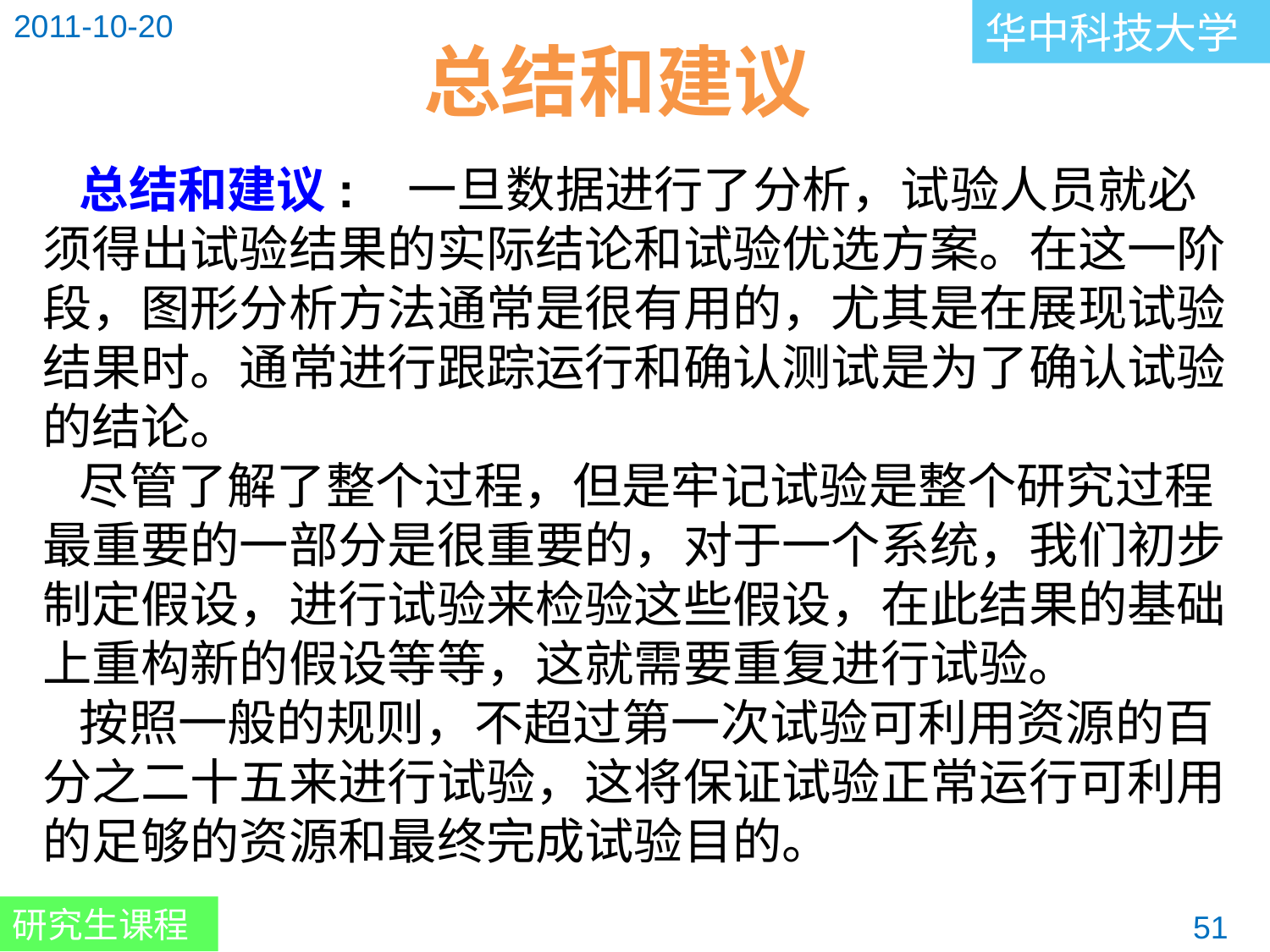

总结和建议
总结和建议:   一旦数据进行了分析，试验人员就必须得出试验结果的实际结论和试验优选方案。在这一阶段，图形分析方法通常是很有用的，尤其是在展现试验结果时。通常进行跟踪运行和确认测试是为了确认试验的结论。
尽管了解了整个过程，但是牢记试验是整个研究过程最重要的一部分是很重要的，对于一个系统，我们初步制定假设，进行试验来检验这些假设，在此结果的基础上重构新的假设等等，这就需要重复进行试验。
按照一般的规则，不超过第一次试验可利用资源的百分之二十五来进行试验，这将保证试验正常运行可利用的足够的资源和最终完成试验目的。